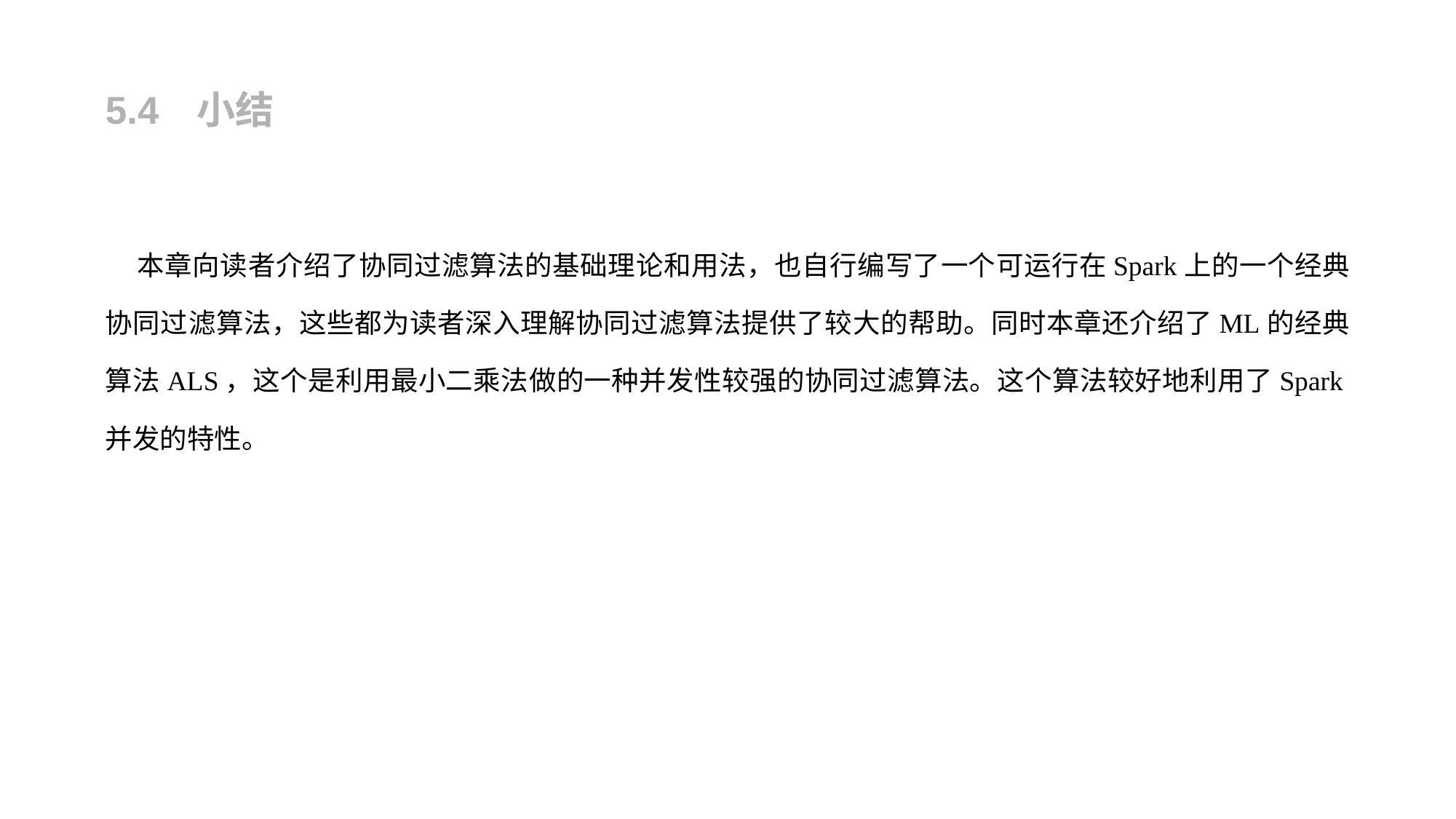

# 5.4  小结
本章向读者介绍了协同过滤算法的基础理论和用法，也自行编写了一个可运行在Spark上的一个经典协同过滤算法，这些都为读者深入理解协同过滤算法提供了较大的帮助。同时本章还介绍了ML的经典算法ALS，这个是利用最小二乘法做的一种并发性较强的协同过滤算法。这个算法较好地利用了Spark并发的特性。